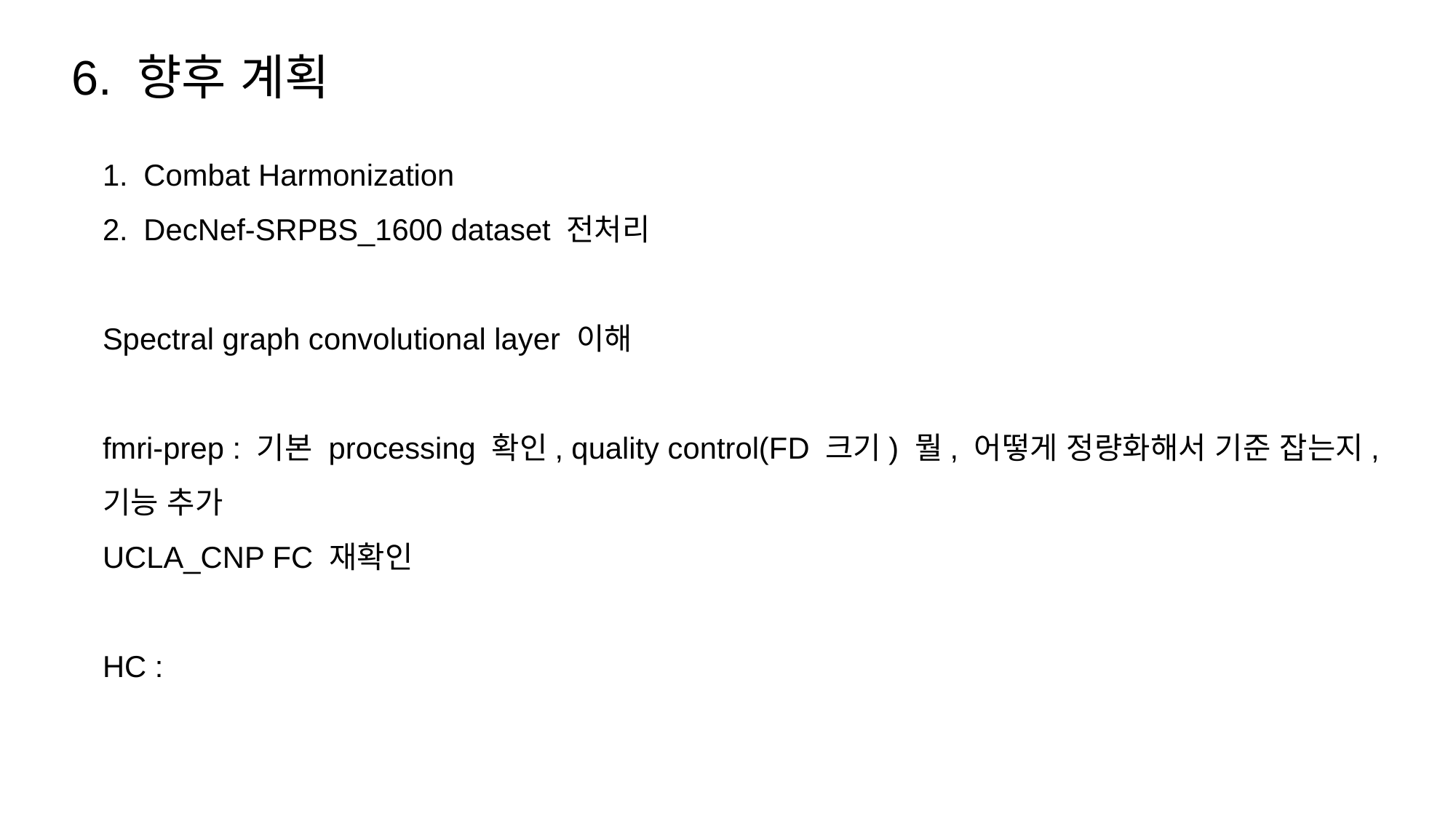

6. 향후 계획
Combat Harmonization
DecNef-SRPBS_1600 dataset 전처리

Spectral graph convolutional layer 이해

fmri-prep : 기본 processing 확인, quality control(FD 크기) 뭘, 어떻게 정량화해서 기준 잡는지, 기능 추가
UCLA_CNP FC 재확인

HC :